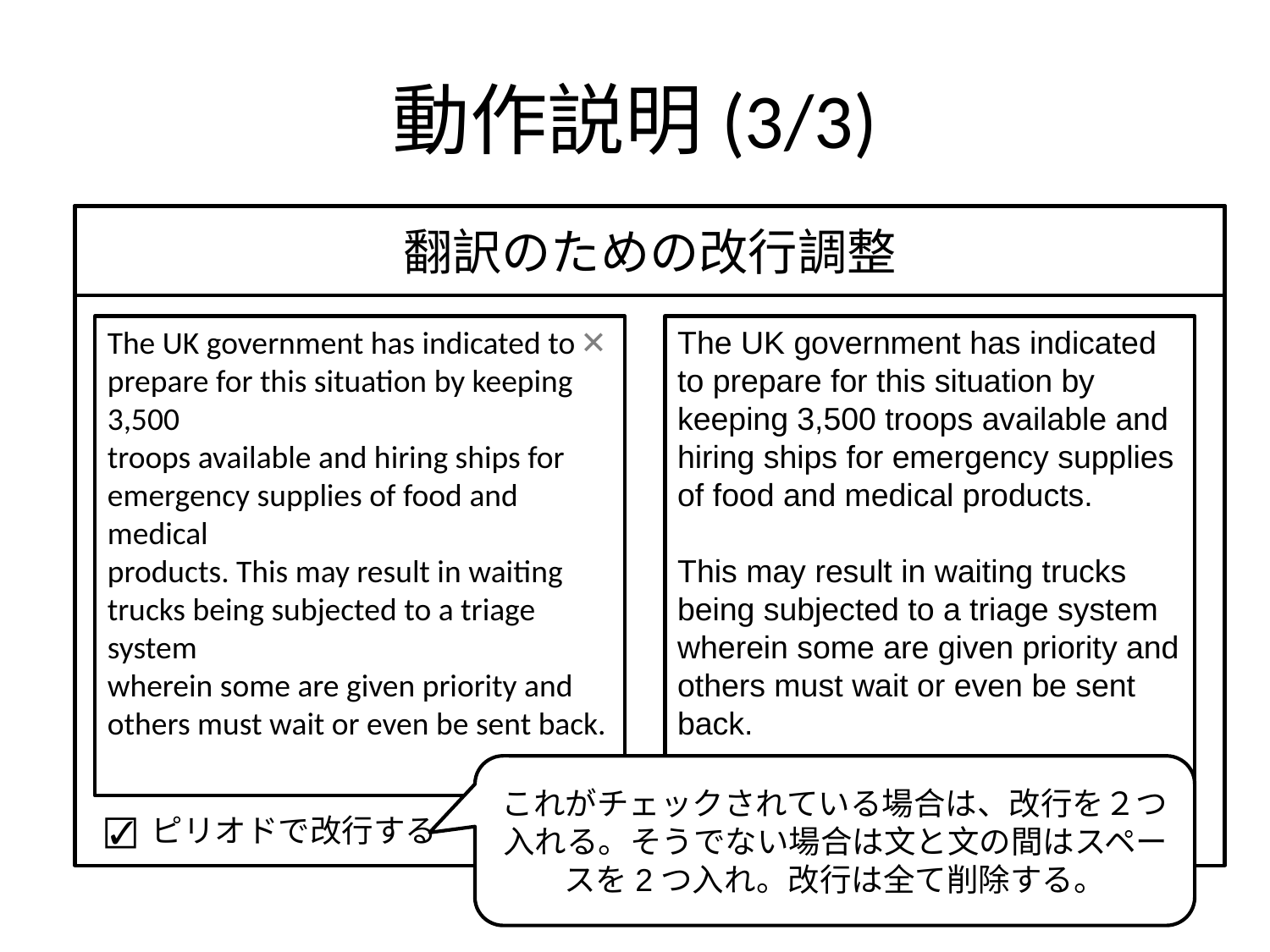

動作説明(3/3)

翻訳のための改行調整
The UK government has indicated to prepare for this situation by keeping 3,500
troops available and hiring ships for emergency supplies of food and medical
products. This may result in waiting trucks being subjected to a triage system
wherein some are given priority and others must wait or even be sent back.
✕
The UK government has indicated to prepare for this situation by keeping 3,500 troops available and hiring ships for emergency supplies of food and medical products.

This may result in waiting trucks being subjected to a triage system wherein some are given priority and others must wait or even be sent back.
これがチェックされている場合は、改行を２つ入れる。そうでない場合は文と文の間はスペースを2つ入れ。改行は全て削除する。
☑ ピリオドで改行する